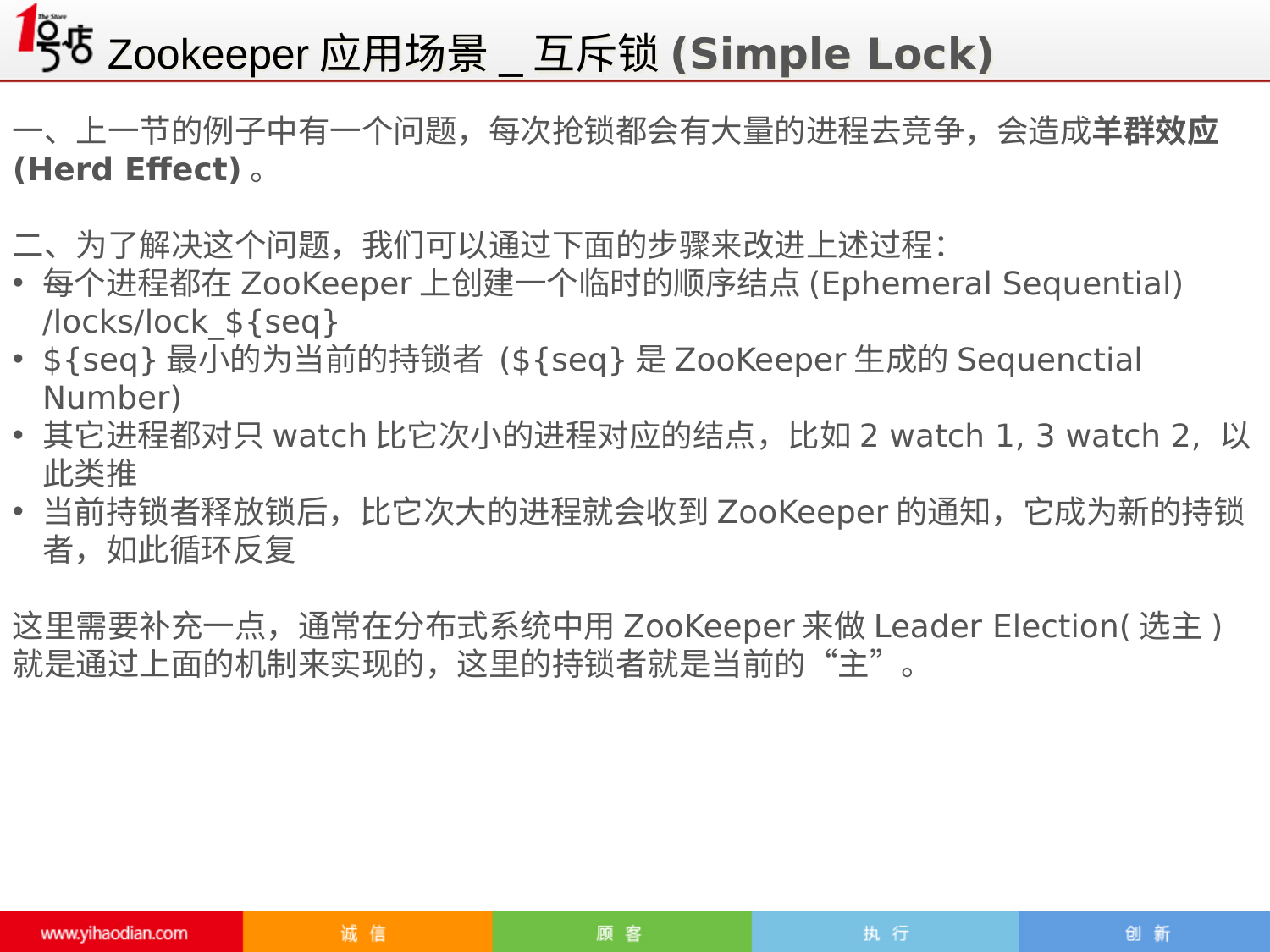

Zookeeper应用场景_互斥锁(Simple Lock)
一、上一节的例子中有一个问题，每次抢锁都会有大量的进程去竞争，会造成羊群效应(Herd Effect)。

二、为了解决这个问题，我们可以通过下面的步骤来改进上述过程：
每个进程都在ZooKeeper上创建一个临时的顺序结点(Ephemeral Sequential) /locks/lock_${seq}
${seq}最小的为当前的持锁者 (${seq}是ZooKeeper生成的Sequenctial Number)
其它进程都对只watch比它次小的进程对应的结点，比如2 watch 1, 3 watch 2, 以此类推
当前持锁者释放锁后，比它次大的进程就会收到ZooKeeper的通知，它成为新的持锁者，如此循环反复

这里需要补充一点，通常在分布式系统中用ZooKeeper来做Leader Election(选主)就是通过上面的机制来实现的，这里的持锁者就是当前的“主”。